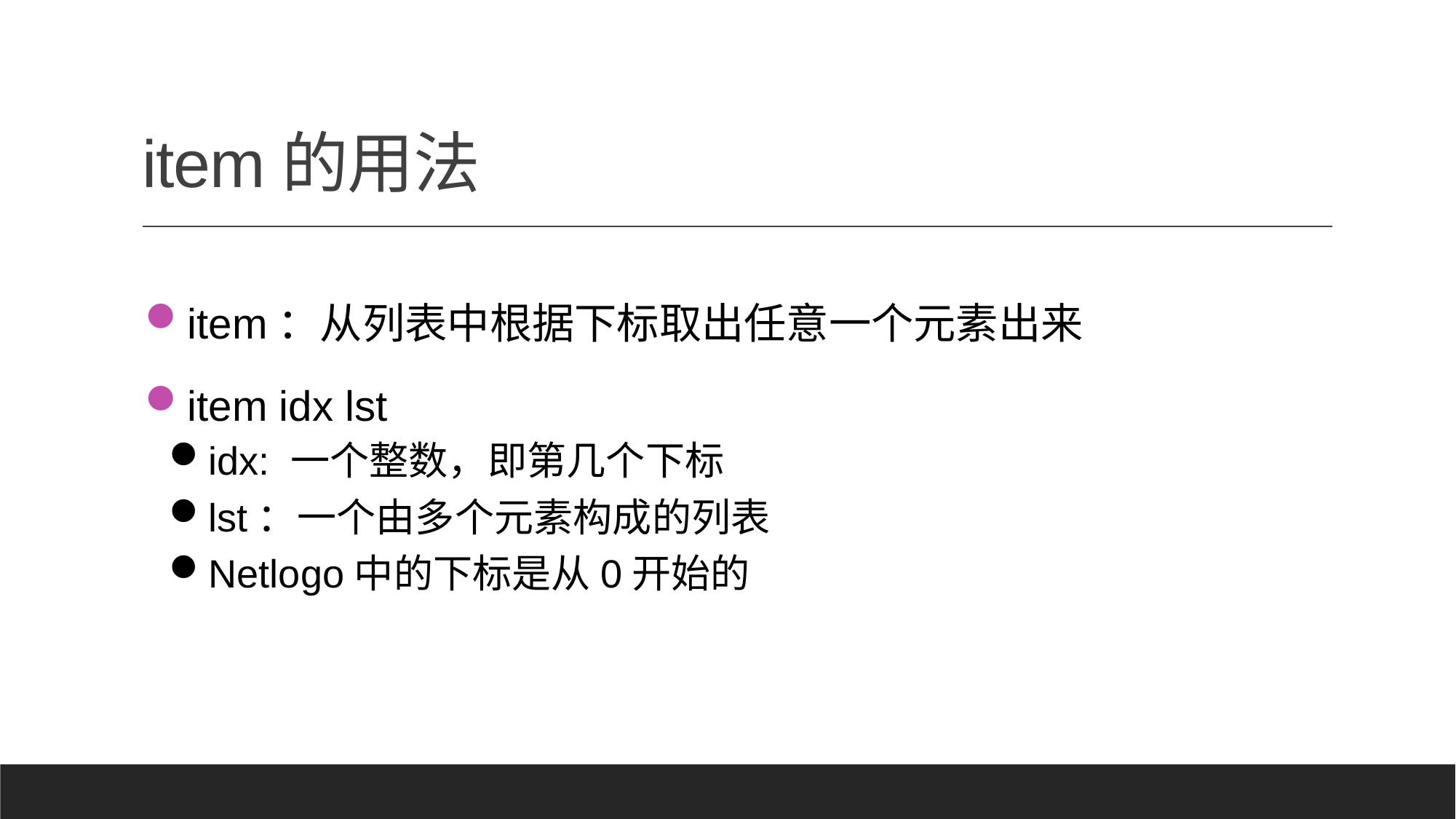

# item的用法
item：从列表中根据下标取出任意一个元素出来
item idx lst
idx: 一个整数，即第几个下标
lst：一个由多个元素构成的列表
Netlogo中的下标是从0开始的